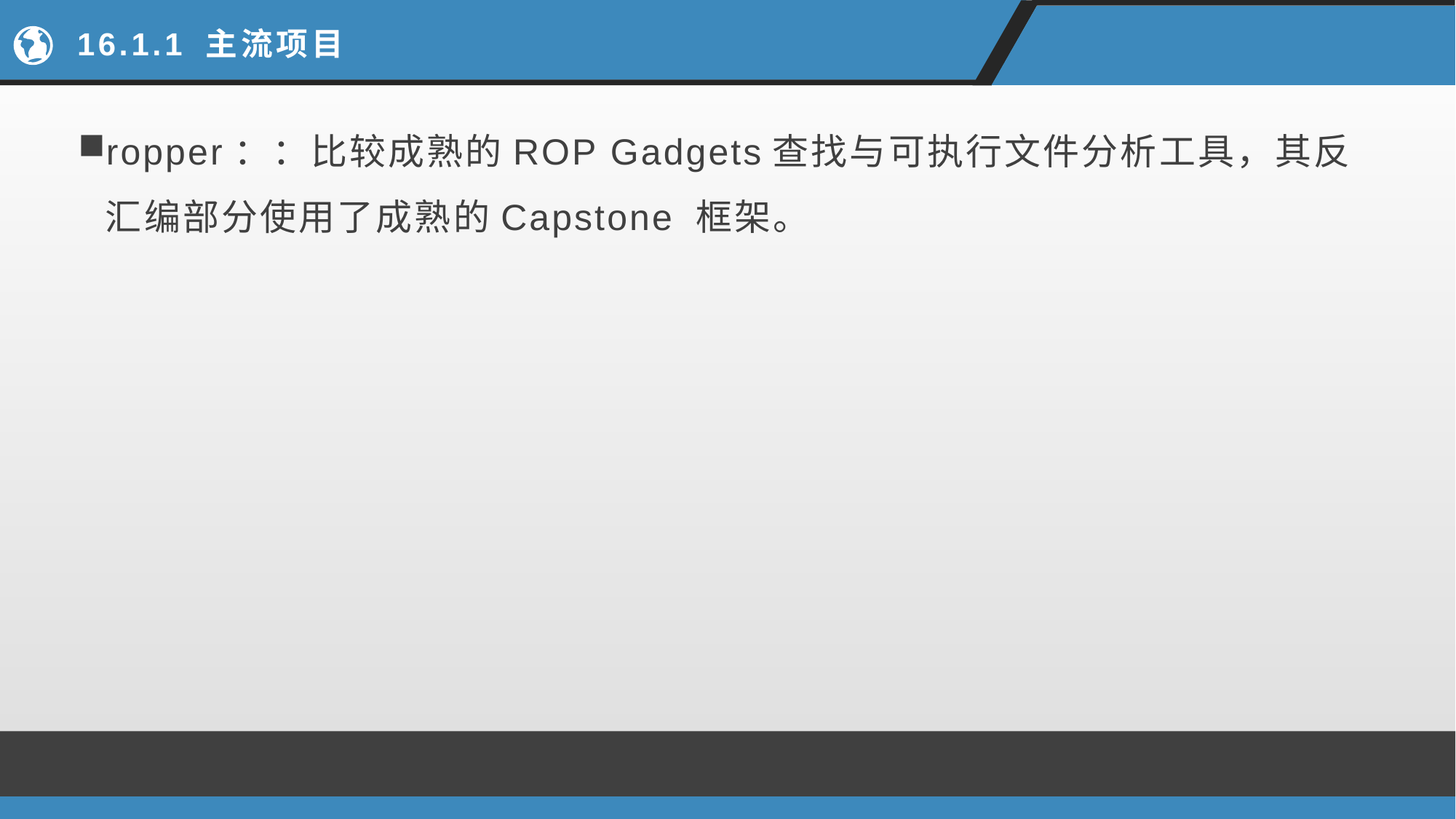

# 16.1.1 主流项目

ropper：：比较成熟的ROP Gadgets查找与可执行文件分析工具，其反汇编部分使用了成熟的Capstone 框架。